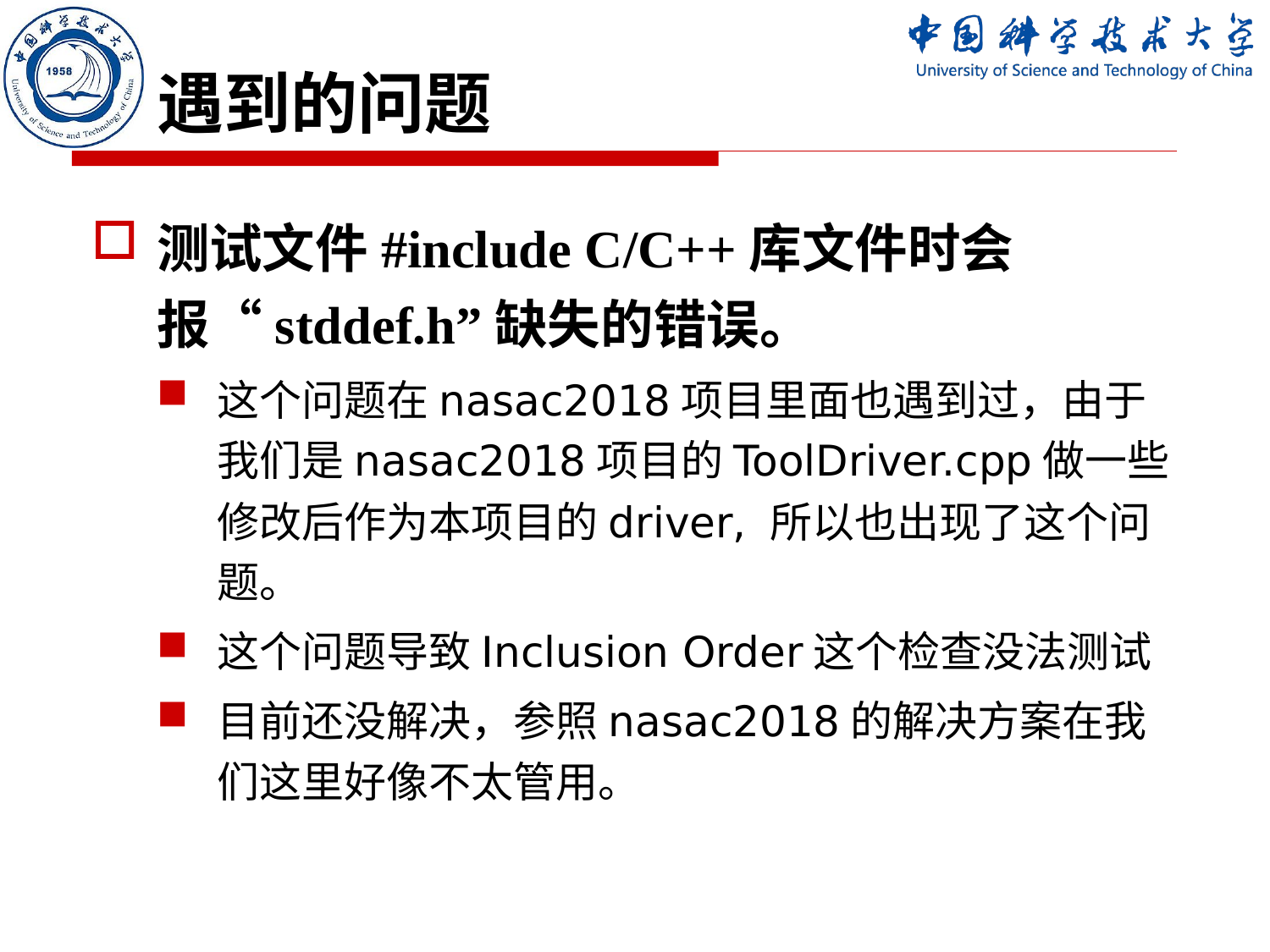

# 遇到的问题
测试文件#include C/C++库文件时会报“stddef.h”缺失的错误。
这个问题在nasac2018项目里面也遇到过，由于我们是nasac2018项目的ToolDriver.cpp做一些修改后作为本项目的driver, 所以也出现了这个问题。
这个问题导致Inclusion Order这个检查没法测试
目前还没解决，参照nasac2018的解决方案在我们这里好像不太管用。

57